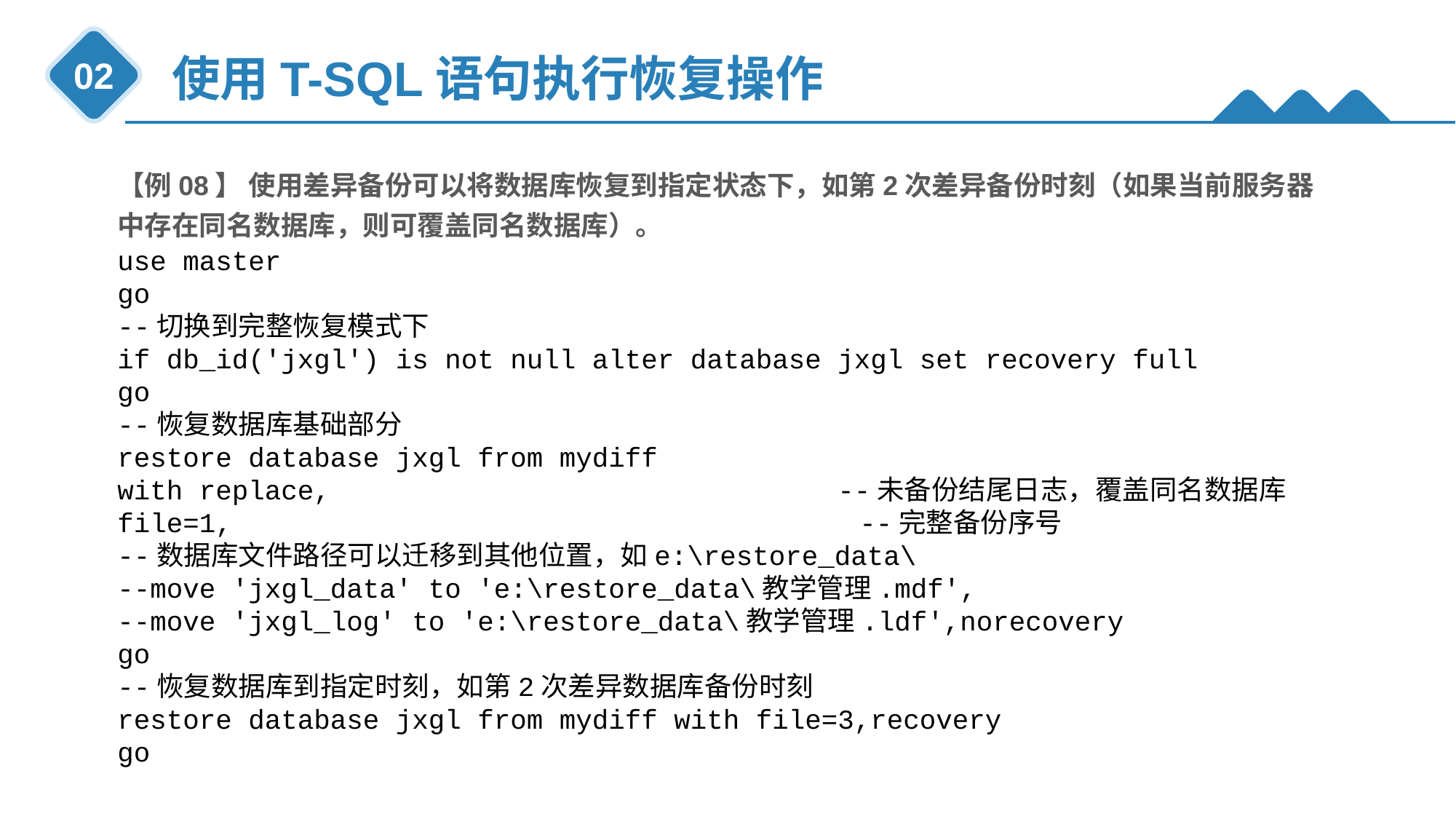

使用T-SQL语句执行恢复操作
02

【例08】 使用差异备份可以将数据库恢复到指定状态下，如第2次差异备份时刻（如果当前服务器中存在同名数据库，则可覆盖同名数据库）。
use master
go
--切换到完整恢复模式下
if db_id('jxgl') is not null alter database jxgl set recovery full
go
--恢复数据库基础部分
restore database jxgl from mydiff
with replace,                               --未备份结尾日志，覆盖同名数据库
file=1,				            --完整备份序号
--数据库文件路径可以迁移到其他位置，如e:\restore_data\
--move 'jxgl_data' to 'e:\restore_data\教学管理.mdf',
--move 'jxgl_log' to 'e:\restore_data\教学管理.ldf',norecovery
go
--恢复数据库到指定时刻，如第2次差异数据库备份时刻
restore database jxgl from mydiff with file=3,recovery
go